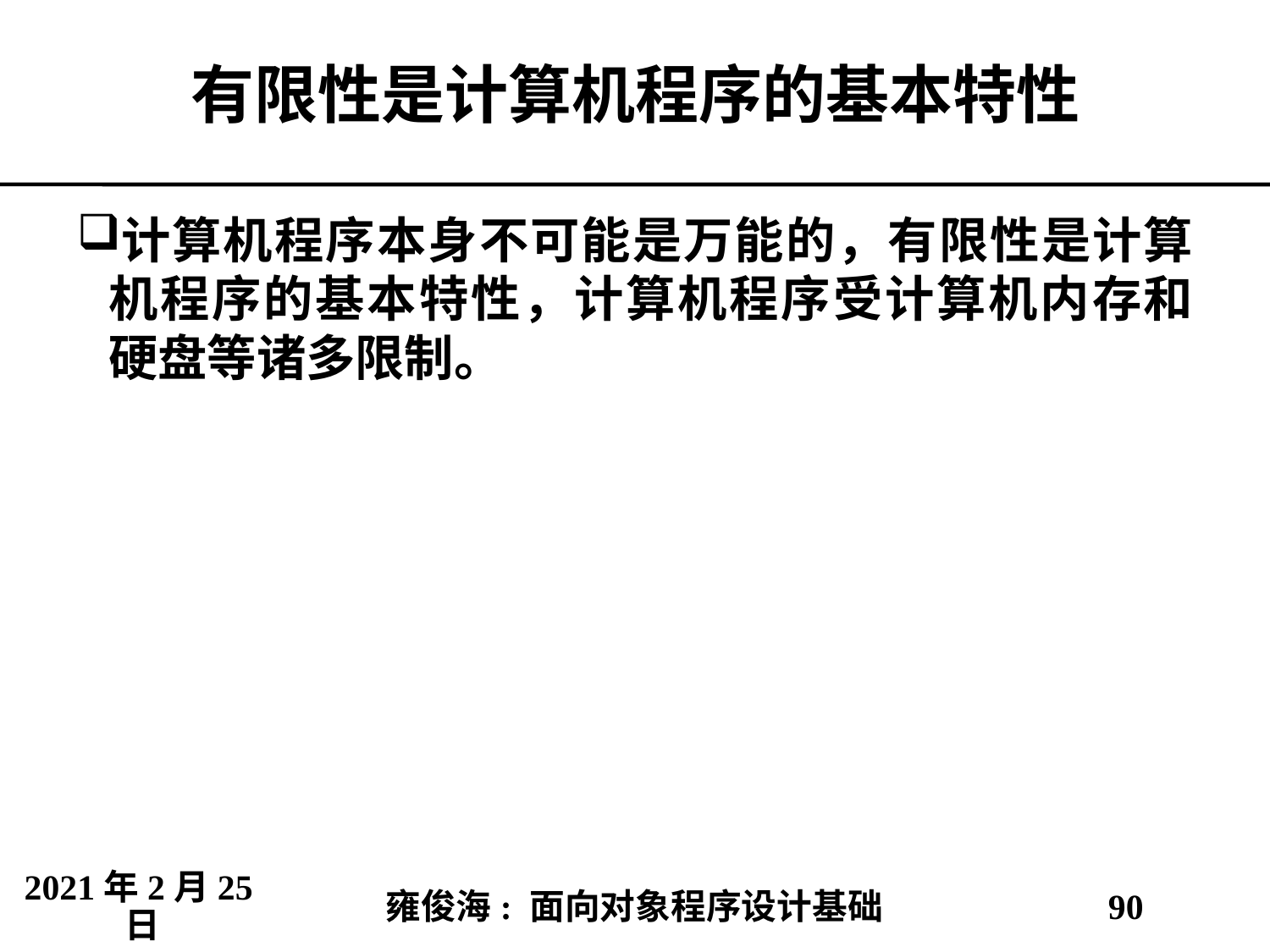

# 有限性是计算机程序的基本特性

计算机程序本身不可能是万能的，有限性是计算机程序的基本特性，计算机程序受计算机内存和硬盘等诸多限制。
2021年2月25日
雍俊海: 面向对象程序设计基础
90